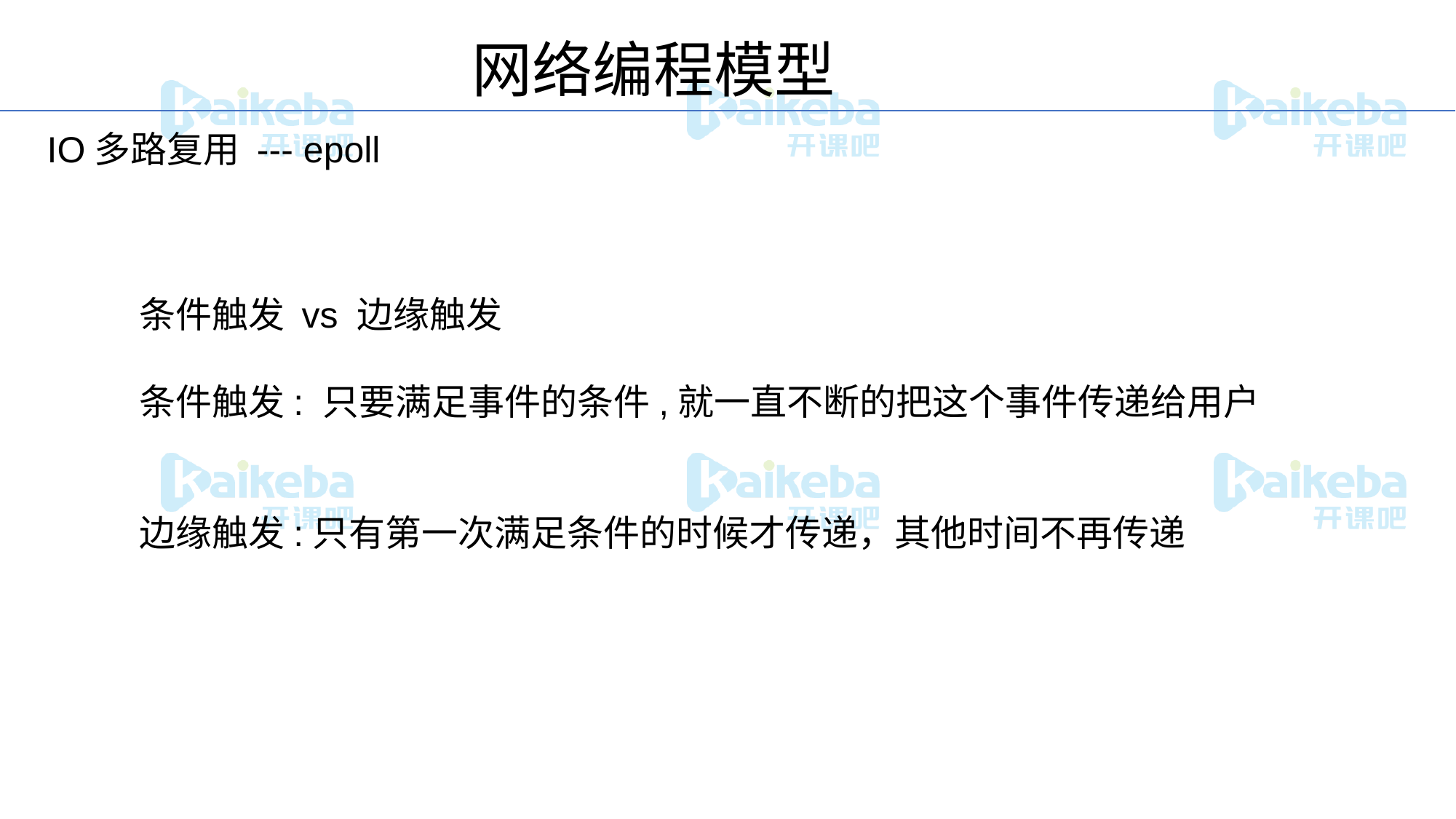

网络编程模型
IO多路复用 --- epoll
条件触发 vs 边缘触发

条件触发: 只要满足事件的条件,就一直不断的把这个事件传递给用户

边缘触发:只有第一次满足条件的时候才传递，其他时间不再传递